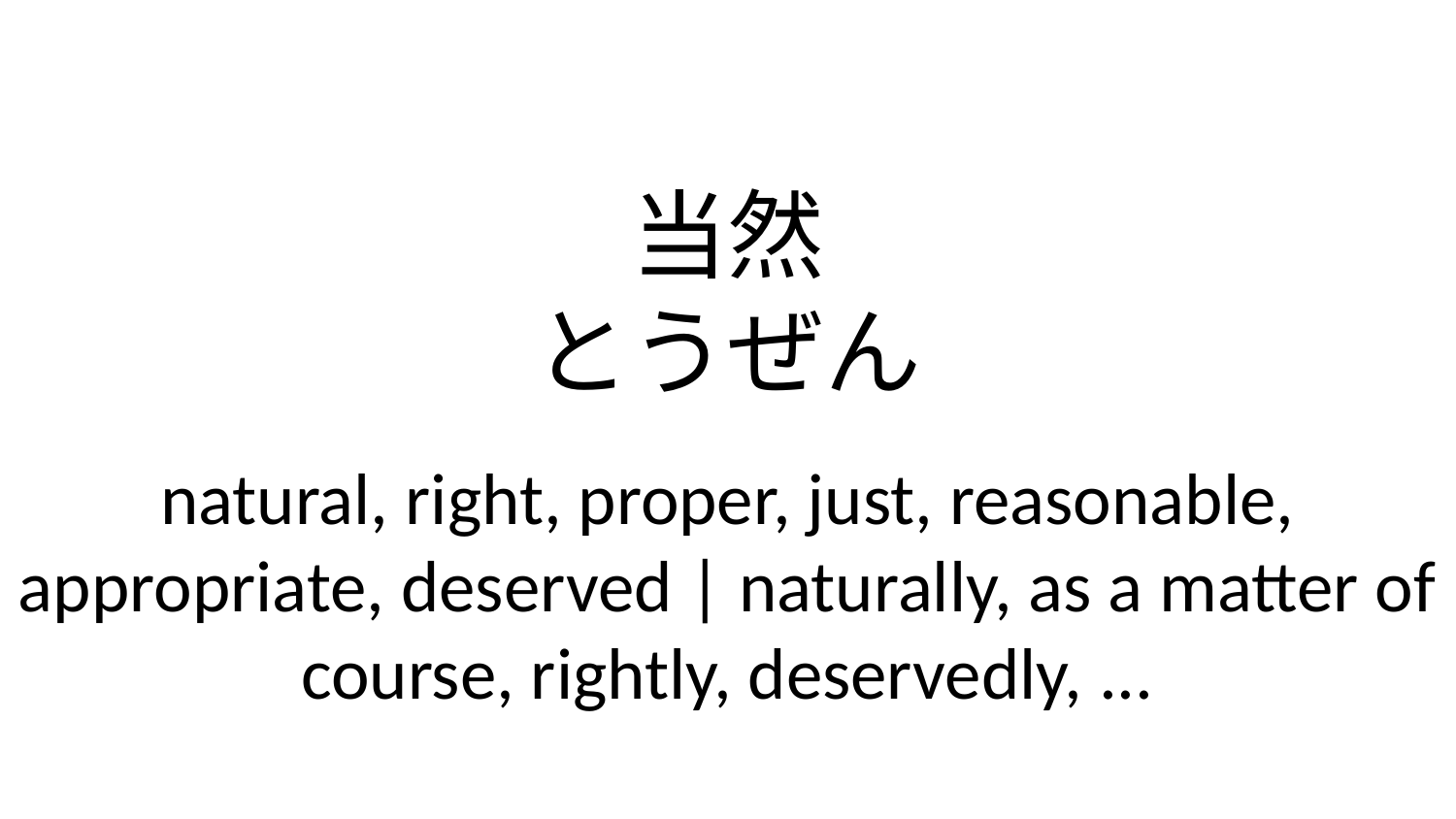

当然
とうぜん
natural, right, proper, just, reasonable, appropriate, deserved | naturally, as a matter of course, rightly, deservedly, ...
541-555